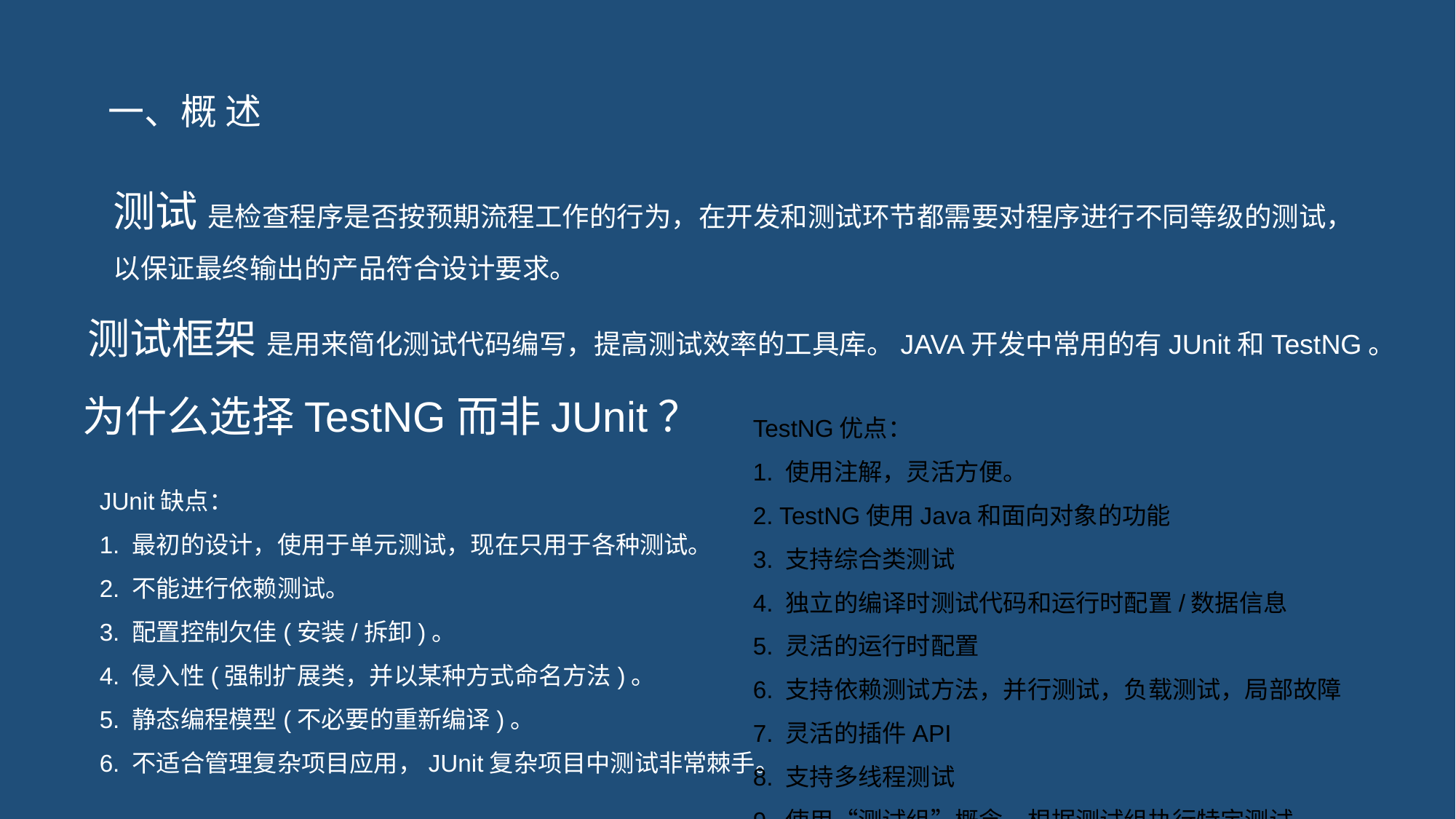

一、概 述
测试 是检查程序是否按预期流程工作的行为，在开发和测试环节都需要对程序进行不同等级的测试，
以保证最终输出的产品符合设计要求。
测试框架 是用来简化测试代码编写，提高测试效率的工具库。JAVA开发中常用的有JUnit和TestNG。
为什么选择TestNG而非JUnit？
TestNG优点：
1. 使用注解，灵活方便。
2. TestNG使用Java和面向对象的功能
3. 支持综合类测试
4. 独立的编译时测试代码和运行时配置/数据信息
5. 灵活的运行时配置
6. 支持依赖测试方法，并行测试，负载测试，局部故障
7. 灵活的插件API
8. 支持多线程测试
9. 使用“测试组”概念，根据测试组执行特定测试。

JUnit缺点：
1. 最初的设计，使用于单元测试，现在只用于各种测试。
2. 不能进行依赖测试。
3. 配置控制欠佳(安装/拆卸)。
4. 侵入性(强制扩展类，并以某种方式命名方法)。
5. 静态编程模型(不必要的重新编译)。
6. 不适合管理复杂项目应用，JUnit复杂项目中测试非常棘手。